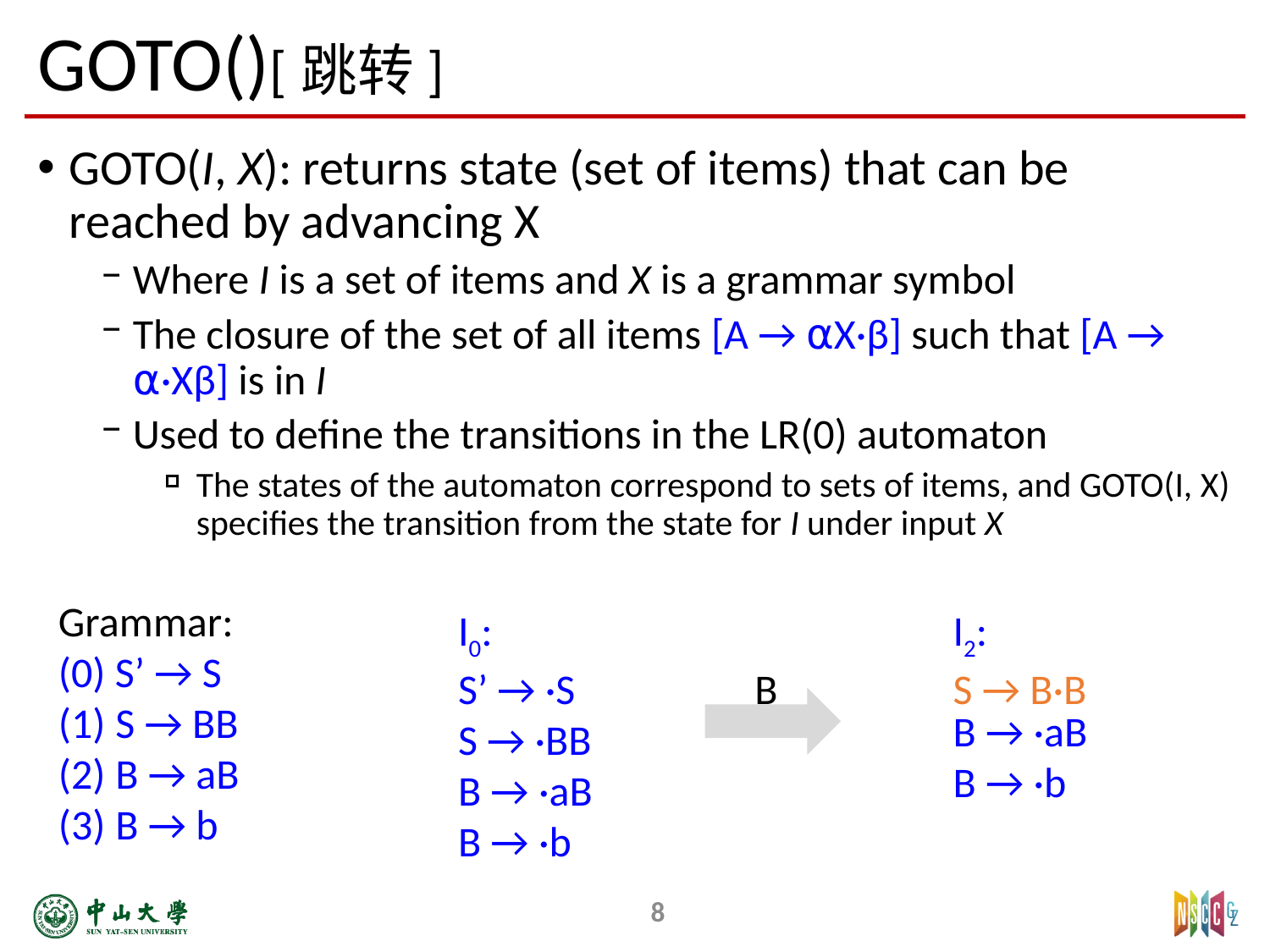

# GOTO()[跳转]
GOTO(I, X): returns state (set of items) that can be reached by advancing X
Where I is a set of items and X is a grammar symbol
The closure of the set of all items [A → ⍺X·β] such that [A → ⍺·Xβ] is in I
Used to define the transitions in the LR(0) automaton
The states of the automaton correspond to sets of items, and GOTO(I, X) specifies the transition from the state for I under input X
Grammar:
(0) S’ → S
 S → BB
 B → aB
 B → b
I0:
S’ → ·S
S → ·BB
B → ·aB
B → ·b
I2:
S → B·B
B → .aB
B → .b
B

B → ·aB
B → ·b
8